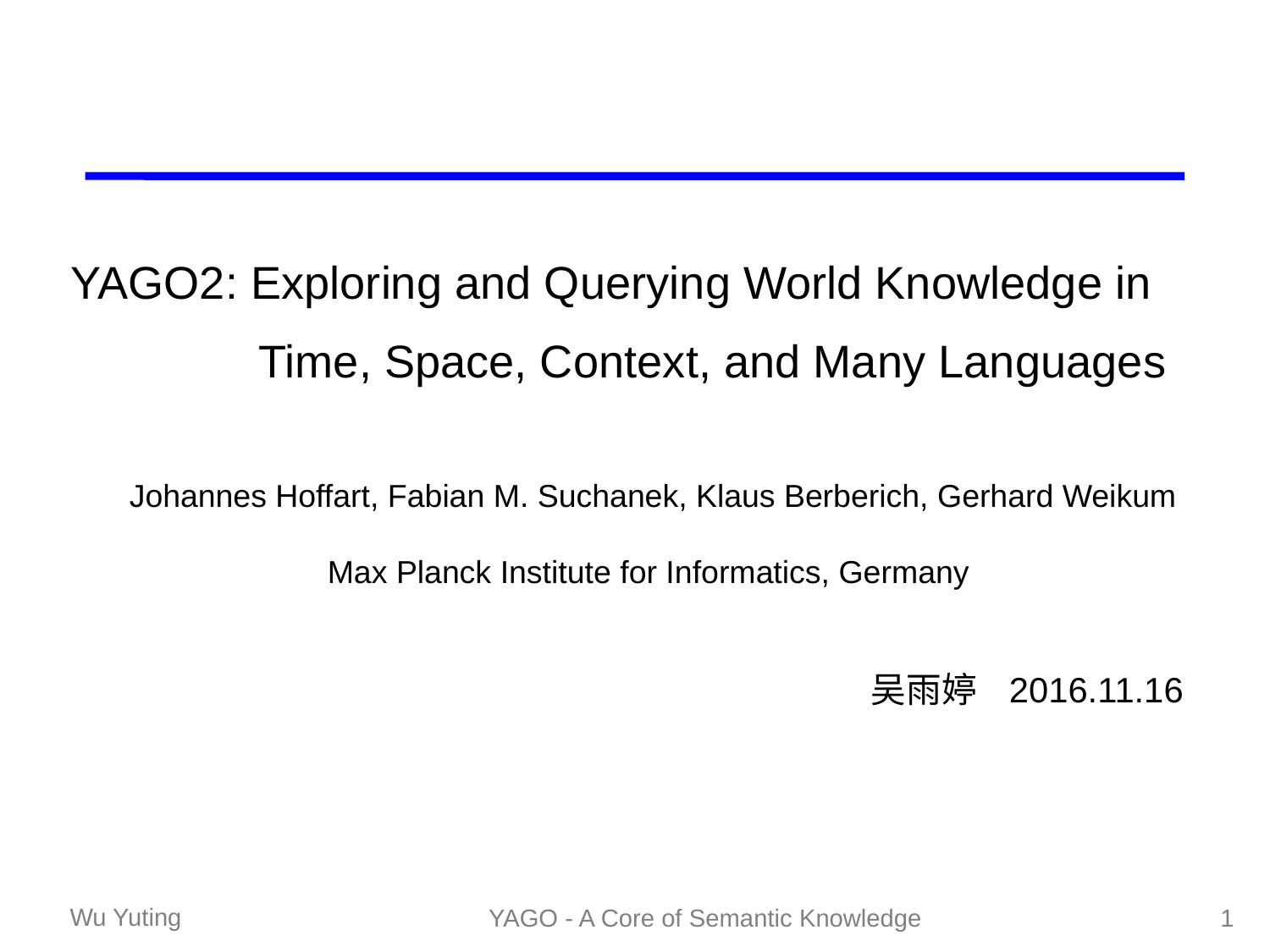

YAGO2: Exploring and Querying World Knowledge in
               Time, Space, Context, and Many Languages

 Johannes Hoffart, Fabian M. Suchanek, Klaus Berberich, Gerhard Weikum

Max Planck Institute for Informatics, Germany

                                                                            吴雨婷   2016.11.16
YAGO - A Core of Semantic Knowledge
1